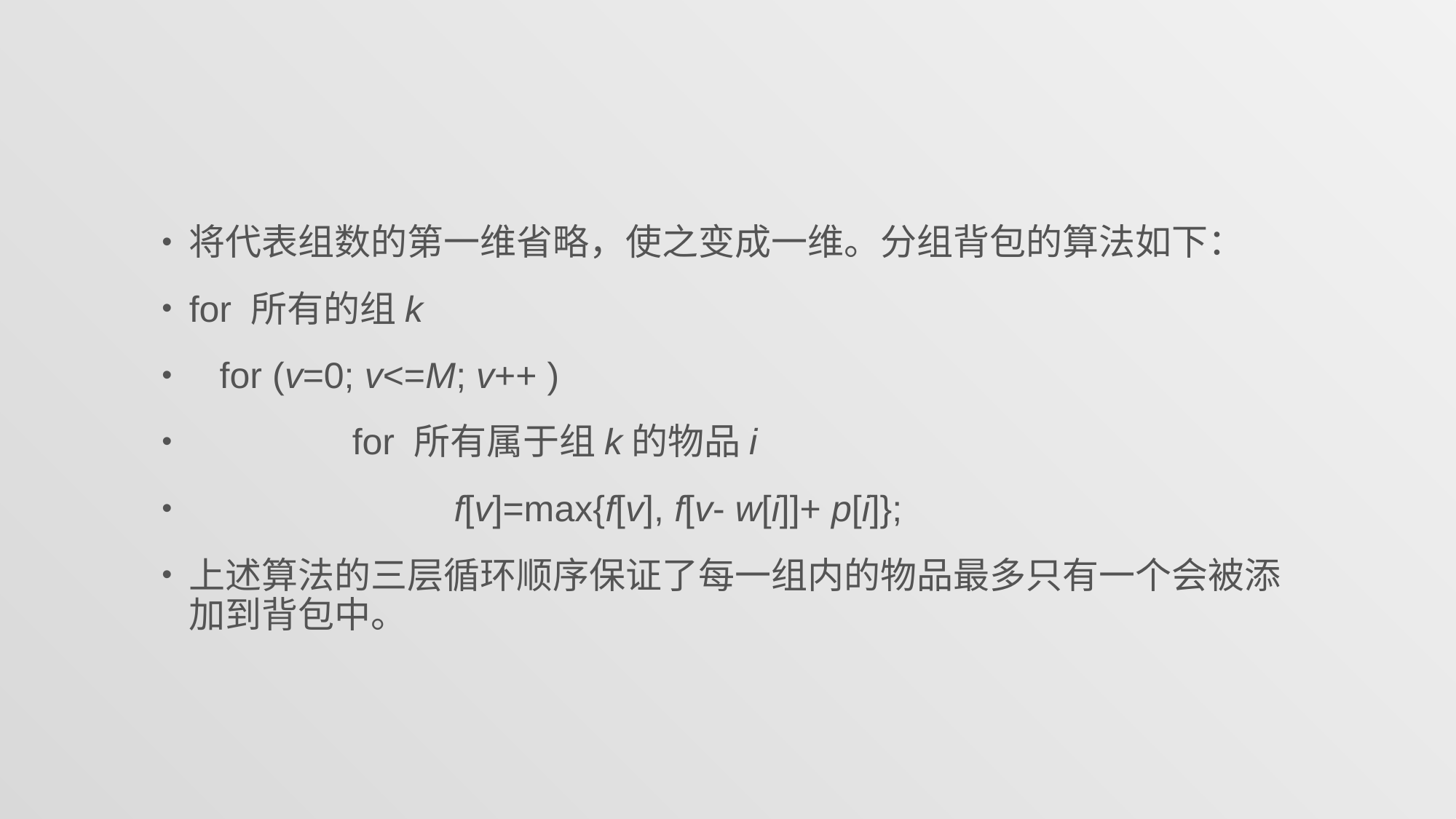

#
将代表组数的第一维省略，使之变成一维。分组背包的算法如下：
for 所有的组k
   for (v=0; v<=M; v++ )
                for 所有属于组k的物品i
                          f[v]=max{f[v], f[v- w[i]]+ p[i]};
上述算法的三层循环顺序保证了每一组内的物品最多只有一个会被添加到背包中。